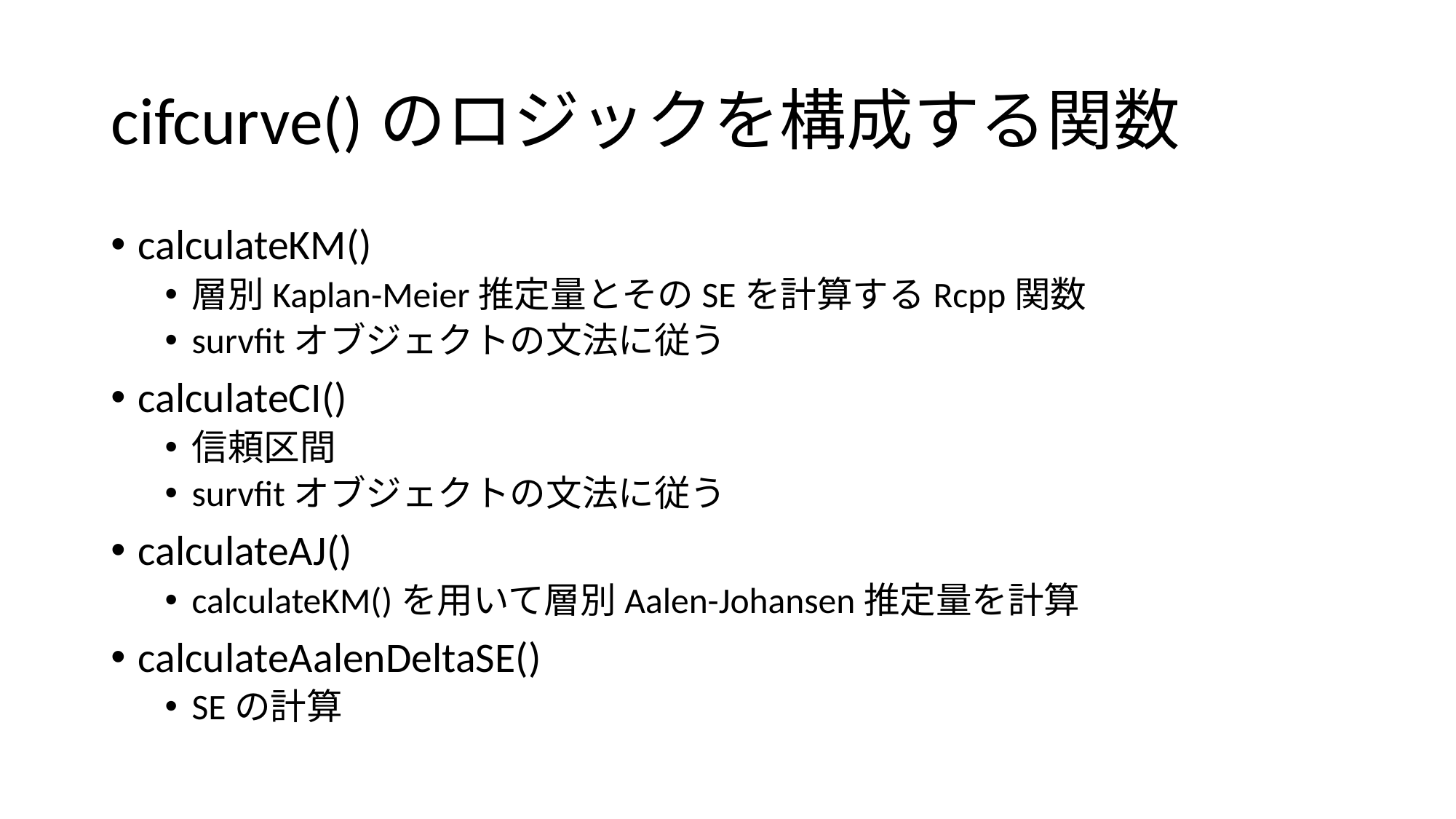

# cifcurve()のロジックを構成する関数
calculateKM()
層別Kaplan-Meier推定量とそのSEを計算するRcpp関数
survfitオブジェクトの文法に従う
calculateCI()
信頼区間
survfitオブジェクトの文法に従う
calculateAJ()
calculateKM()を用いて層別Aalen-Johansen推定量を計算
calculateAalenDeltaSE()
SEの計算